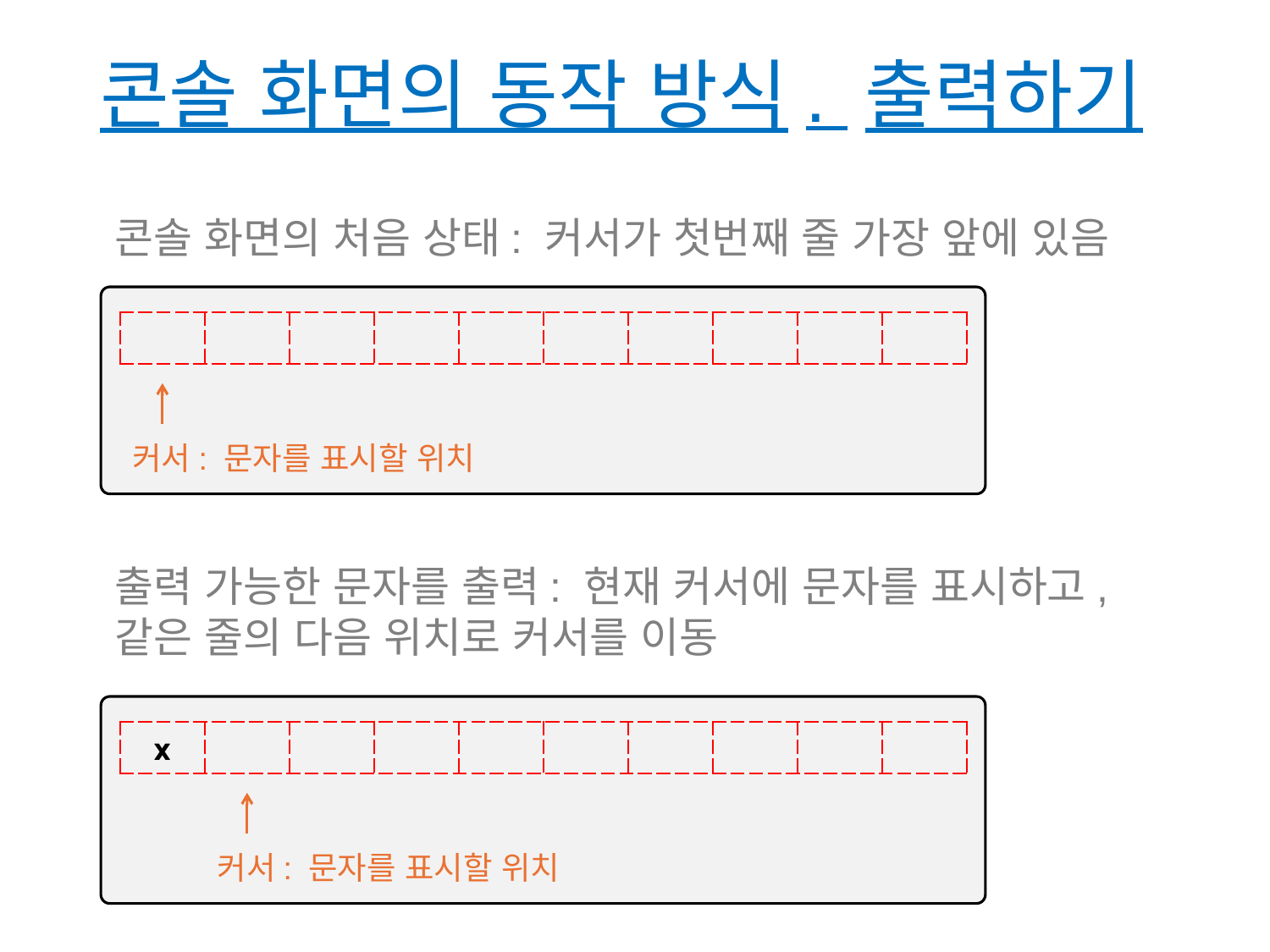

# 콘솔 화면의 동작 방식. 출력하기
콘솔 화면의 처음 상태: 커서가 첫번째 줄 가장 앞에 있음

|  |  |  |  |  |  |  |  |  |  |
| --- | --- | --- | --- | --- | --- | --- | --- | --- | --- |
커서: 문자를 표시할 위치
출력 가능한 문자를 출력: 현재 커서에 문자를 표시하고,
같은 줄의 다음 위치로 커서를 이동

| x |  |  |  |  |  |  |  |  |  |
| --- | --- | --- | --- | --- | --- | --- | --- | --- | --- |
커서: 문자를 표시할 위치